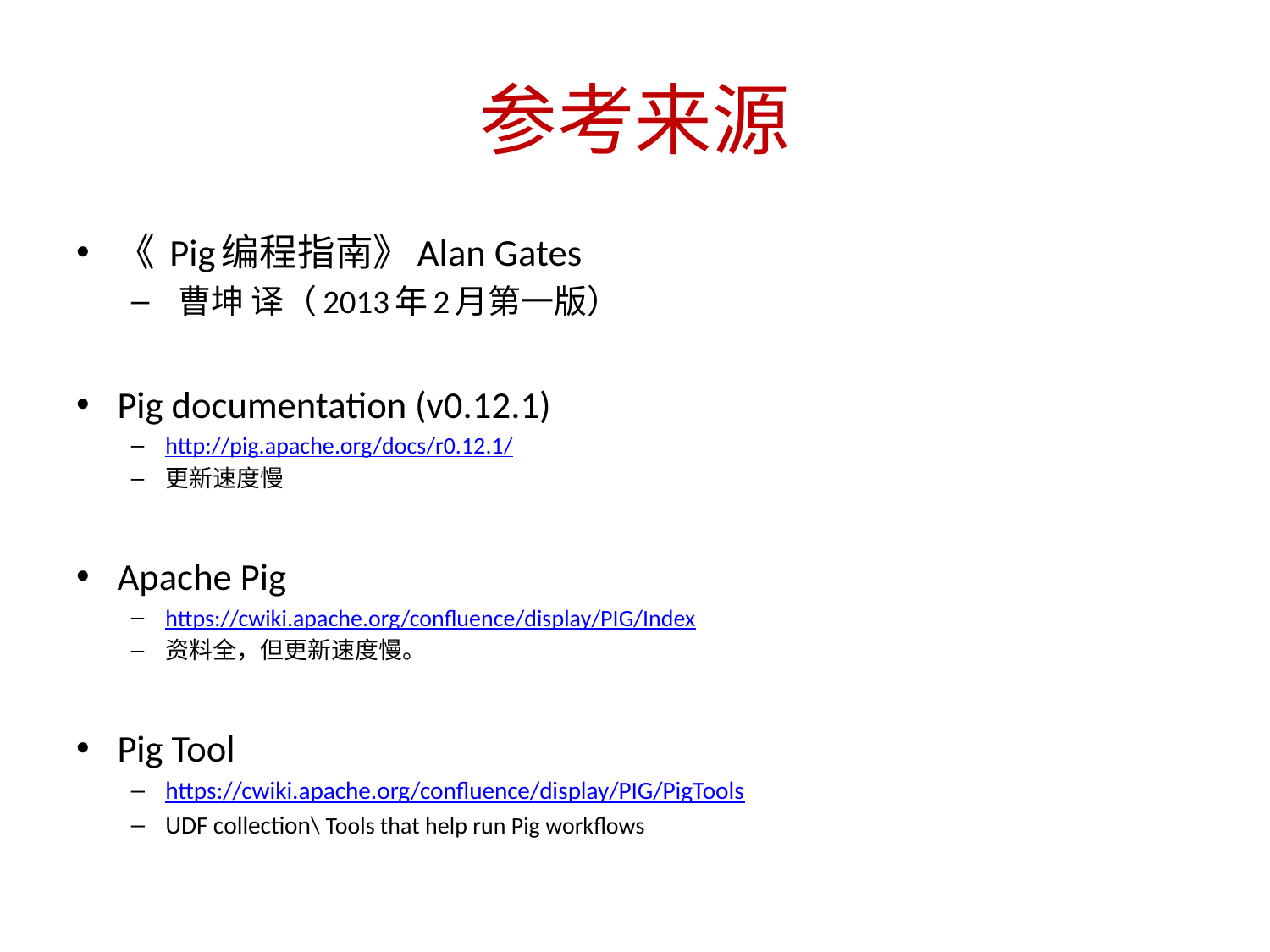

# 参考来源
《 Pig编程指南》Alan Gates
 曹坤 译（2013年2月第一版）

Pig documentation (v0.12.1)
http://pig.apache.org/docs/r0.12.1/
更新速度慢

Apache Pig
https://cwiki.apache.org/confluence/display/PIG/Index
资料全，但更新速度慢。

Pig Tool
https://cwiki.apache.org/confluence/display/PIG/PigTools
UDF collection\ Tools that help run Pig workflows